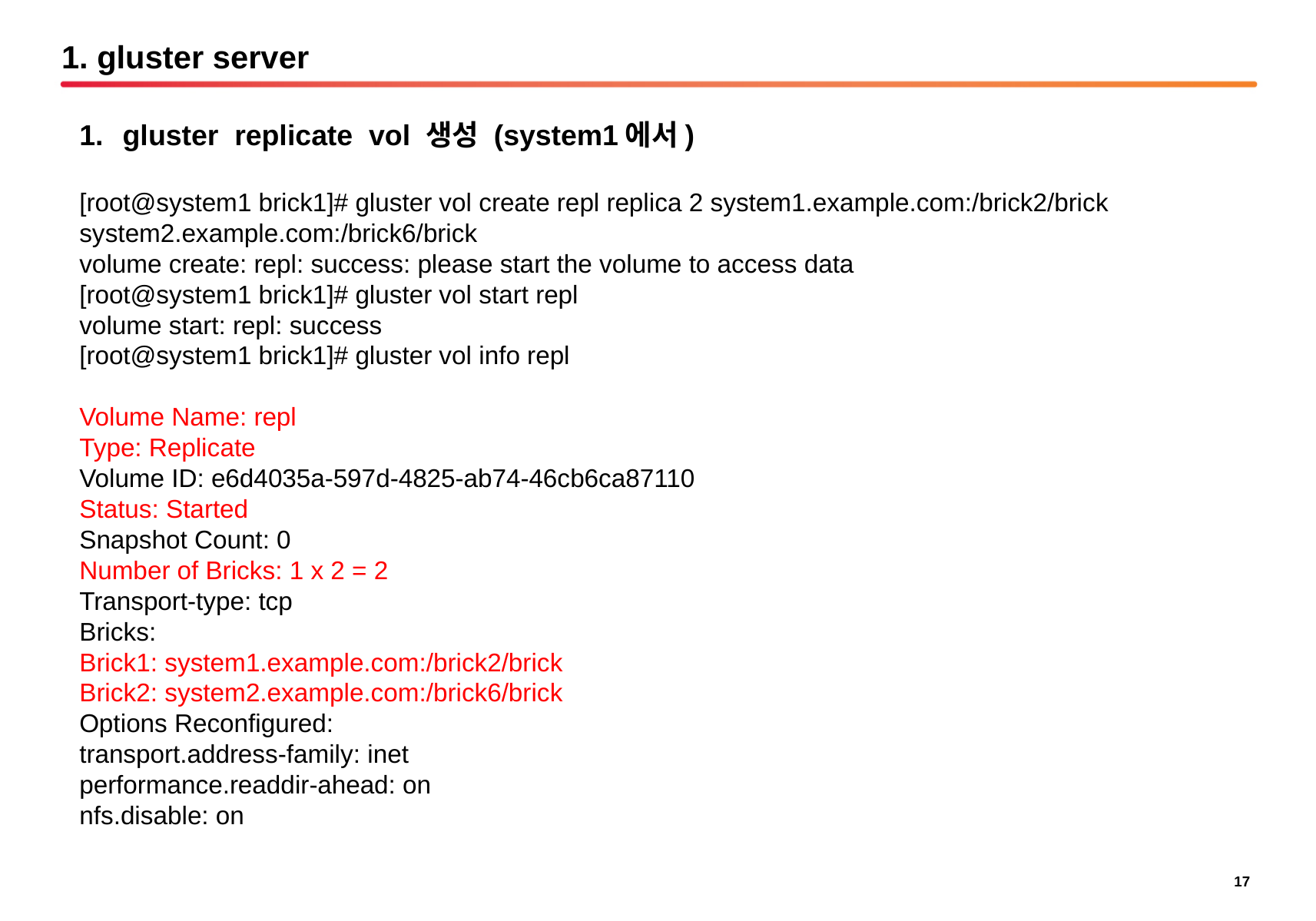

# 1. gluster server
gluster  replicate  vol 생성 (system1에서)

[root@system1 brick1]# gluster vol create repl replica 2 system1.example.com:/brick2/brick system2.example.com:/brick6/brick
volume create: repl: success: please start the volume to access data
[root@system1 brick1]# gluster vol start repl
volume start: repl: success
[root@system1 brick1]# gluster vol info repl

Volume Name: repl
Type: Replicate
Volume ID: e6d4035a-597d-4825-ab74-46cb6ca87110
Status: Started
Snapshot Count: 0
Number of Bricks: 1 x 2 = 2
Transport-type: tcp
Bricks:
Brick1: system1.example.com:/brick2/brick
Brick2: system2.example.com:/brick6/brick
Options Reconfigured:
transport.address-family: inet
performance.readdir-ahead: on
nfs.disable: on